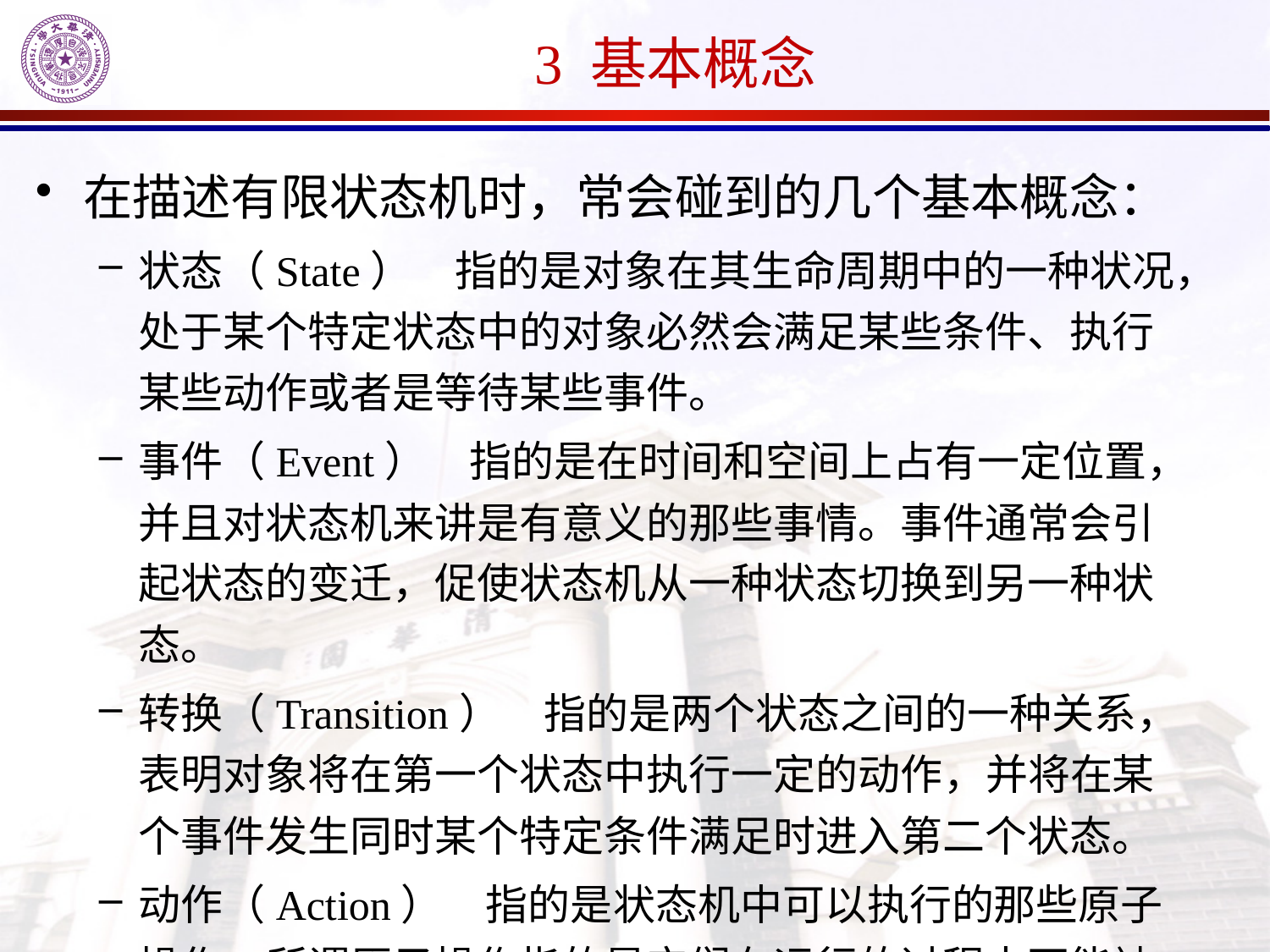

# 3 基本概念
在描述有限状态机时，常会碰到的几个基本概念：
状态（State）　指的是对象在其生命周期中的一种状况，处于某个特定状态中的对象必然会满足某些条件、执行某些动作或者是等待某些事件。
事件（Event）　指的是在时间和空间上占有一定位置，并且对状态机来讲是有意义的那些事情。事件通常会引起状态的变迁，促使状态机从一种状态切换到另一种状态。
转换（Transition）　指的是两个状态之间的一种关系，表明对象将在第一个状态中执行一定的动作，并将在某个事件发生同时某个特定条件满足时进入第二个状态。
动作（Action）　指的是状态机中可以执行的那些原子操作，所谓原子操作指的是它们在运行的过程中不能被其他消息所中断，必须一直执行下去。